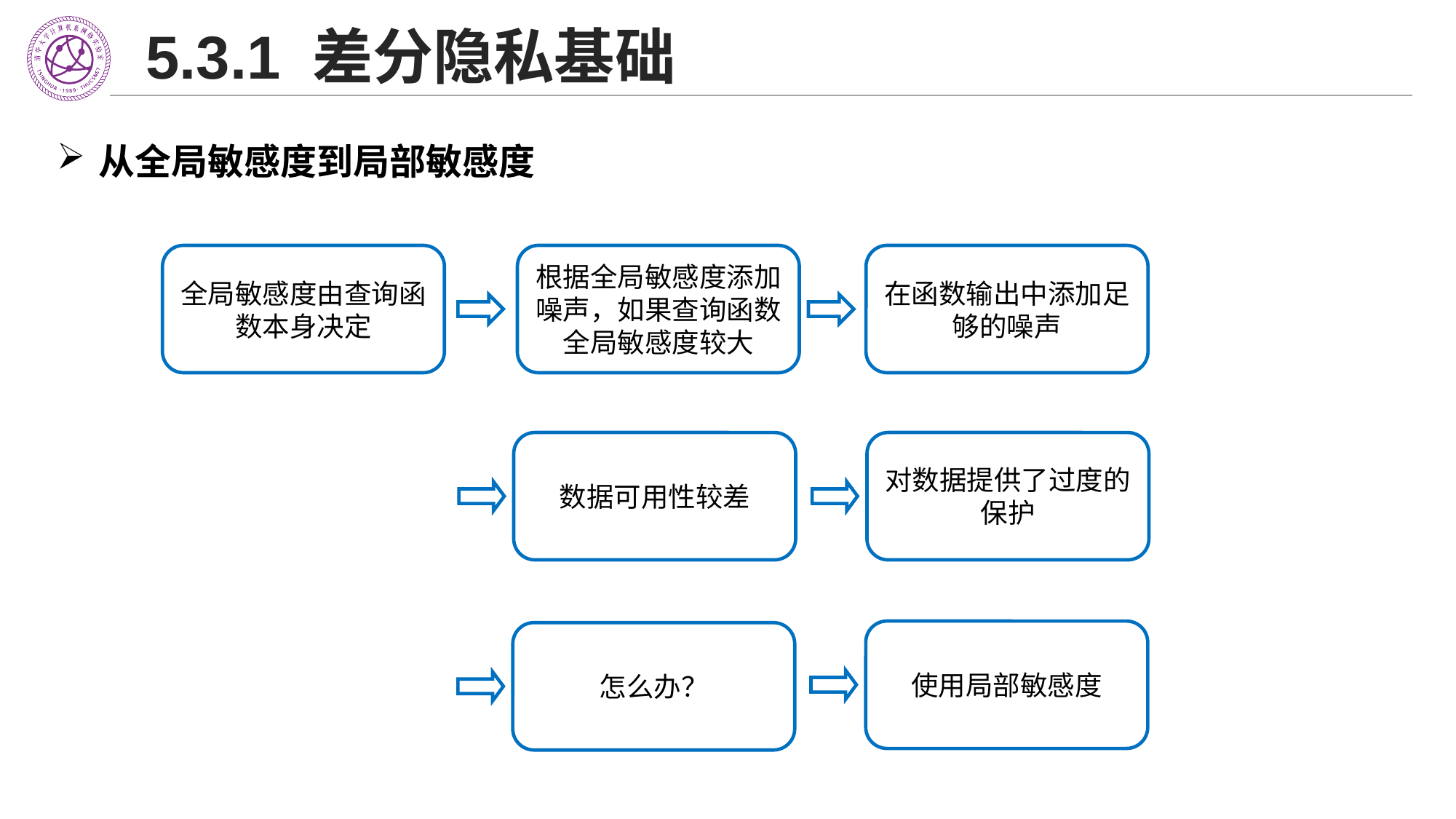

# 5.3.1 差分隐私基础
从全局敏感度到局部敏感度
全局敏感度由查询函数本身决定
根据全局敏感度添加噪声，如果查询函数全局敏感度较大
在函数输出中添加足够的噪声

数据可用性较差
对数据提供了过度的保护

使用局部敏感度
怎么办？